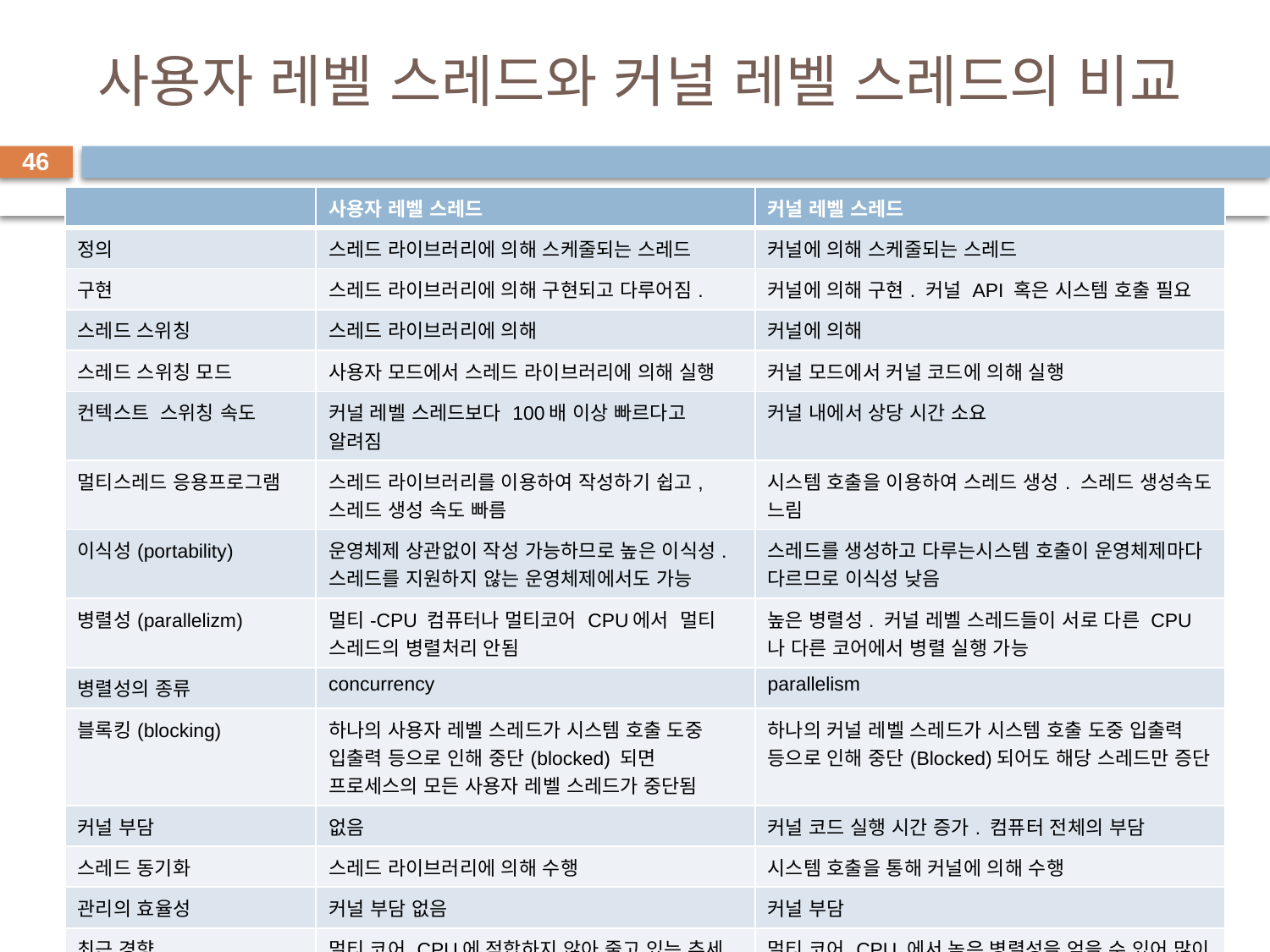

# 사용자 레벨 스레드와 커널 레벨 스레드의 비교
46
|  | 사용자 레벨 스레드 | 커널 레벨 스레드 |
| --- | --- | --- |
| 정의 | 스레드 라이브러리에 의해 스케줄되는 스레드 | 커널에 의해 스케줄되는 스레드 |
| 구현 | 스레드 라이브러리에 의해 구현되고 다루어짐. | 커널에 의해 구현. 커널 API 혹은 시스템 호출 필요 |
| 스레드 스위칭 | 스레드 라이브러리에 의해 | 커널에 의해 |
| 스레드 스위칭 모드 | 사용자 모드에서 스레드 라이브러리에 의해 실행 | 커널 모드에서 커널 코드에 의해 실행 |
| 컨텍스트 스위칭 속도 | 커널 레벨 스레드보다 100배 이상 빠르다고 알려짐 | 커널 내에서 상당 시간 소요 |
| 멀티스레드 응용프로그램 | 스레드 라이브러리를 이용하여 작성하기 쉽고, 스레드 생성 속도 빠름 | 시스템 호출을 이용하여 스레드 생성. 스레드 생성속도 느림 |
| 이식성(portability) | 운영체제 상관없이 작성 가능하므로 높은 이식성. 스레드를 지원하지 않는 운영체제에서도 가능 | 스레드를 생성하고 다루는시스템 호출이 운영체제마다 다르므로 이식성 낮음 |
| 병렬성(parallelizm) | 멀티-CPU 컴퓨터나 멀티코어 CPU에서 멀티 스레드의 병렬처리 안됨 | 높은 병렬성. 커널 레벨 스레드들이 서로 다른 CPU나 다른 코어에서 병렬 실행 가능 |
| 병렬성의 종류 | concurrency | parallelism |
| 블록킹(blocking) | 하나의 사용자 레벨 스레드가 시스템 호출 도중 입출력 등으로 인해 중단(blocked) 되면 프로세스의 모든 사용자 레벨 스레드가 중단됨 | 하나의 커널 레벨 스레드가 시스템 호출 도중 입출력 등으로 인해 중단(Blocked)되어도 해당 스레드만 증단 |
| 커널 부담 | 없음 | 커널 코드 실행 시간 증가. 컴퓨터 전체의 부담 |
| 스레드 동기화 | 스레드 라이브러리에 의해 수행 | 시스템 호출을 통해 커널에 의해 수행 |
| 관리의 효율성 | 커널 부담 없음 | 커널 부담 |
| 최근 경향 | 멀티 코어 CPU에 적합하지 않아 줄고 있는 추세 | 멀티 코어 CPU 에서 높은 병렬성을 얻을 수 있어 많이 사용되는 추세 |